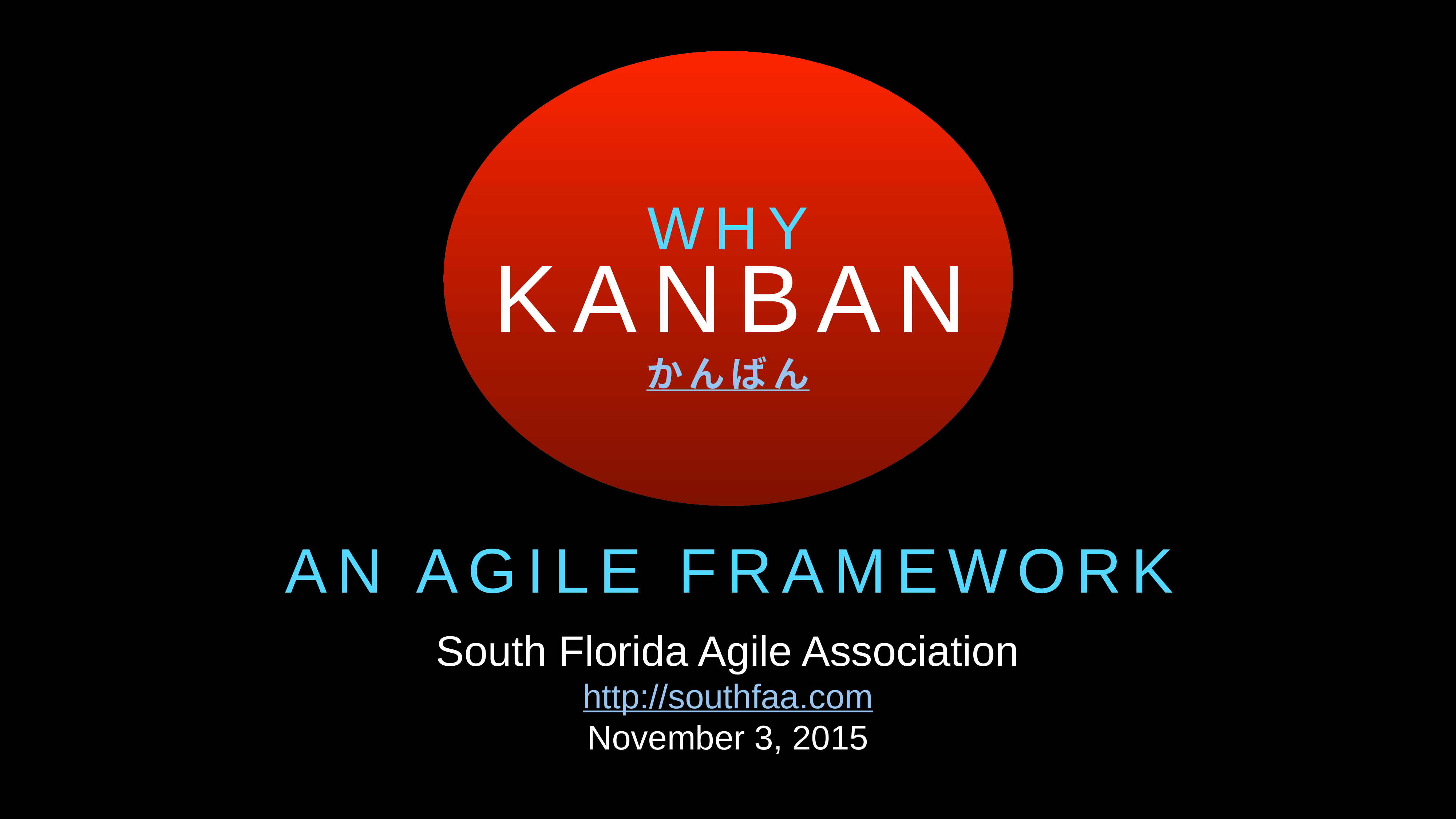

WHY
# KanBAn
かんばん
AN AGILE FRAMEWORK
South Florida Agile Association
http://southfaa.com
November 3, 2015